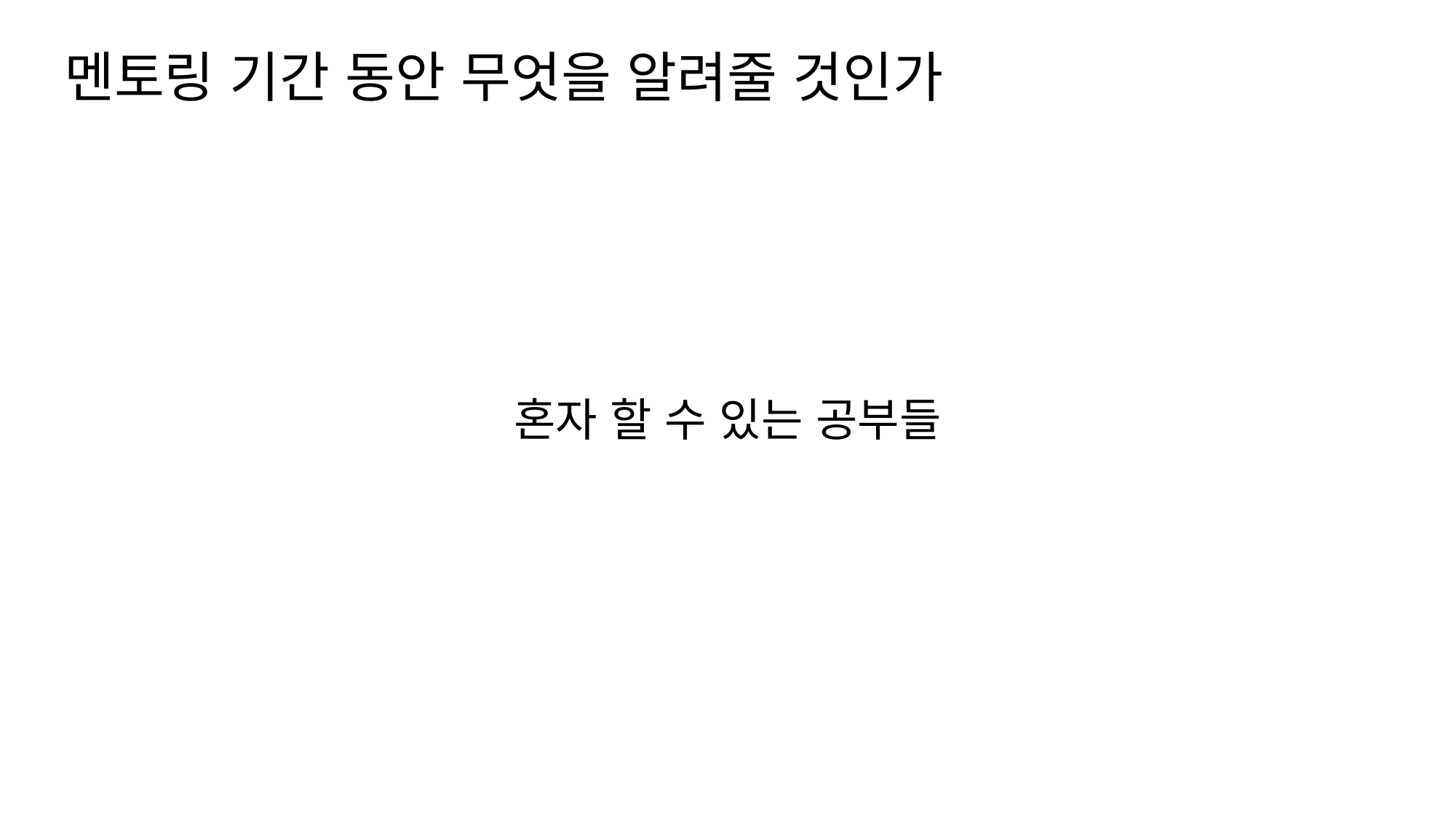

멘토링 기간 동안 무엇을 알려줄 것인가
혼자 할 수 있는 공부들